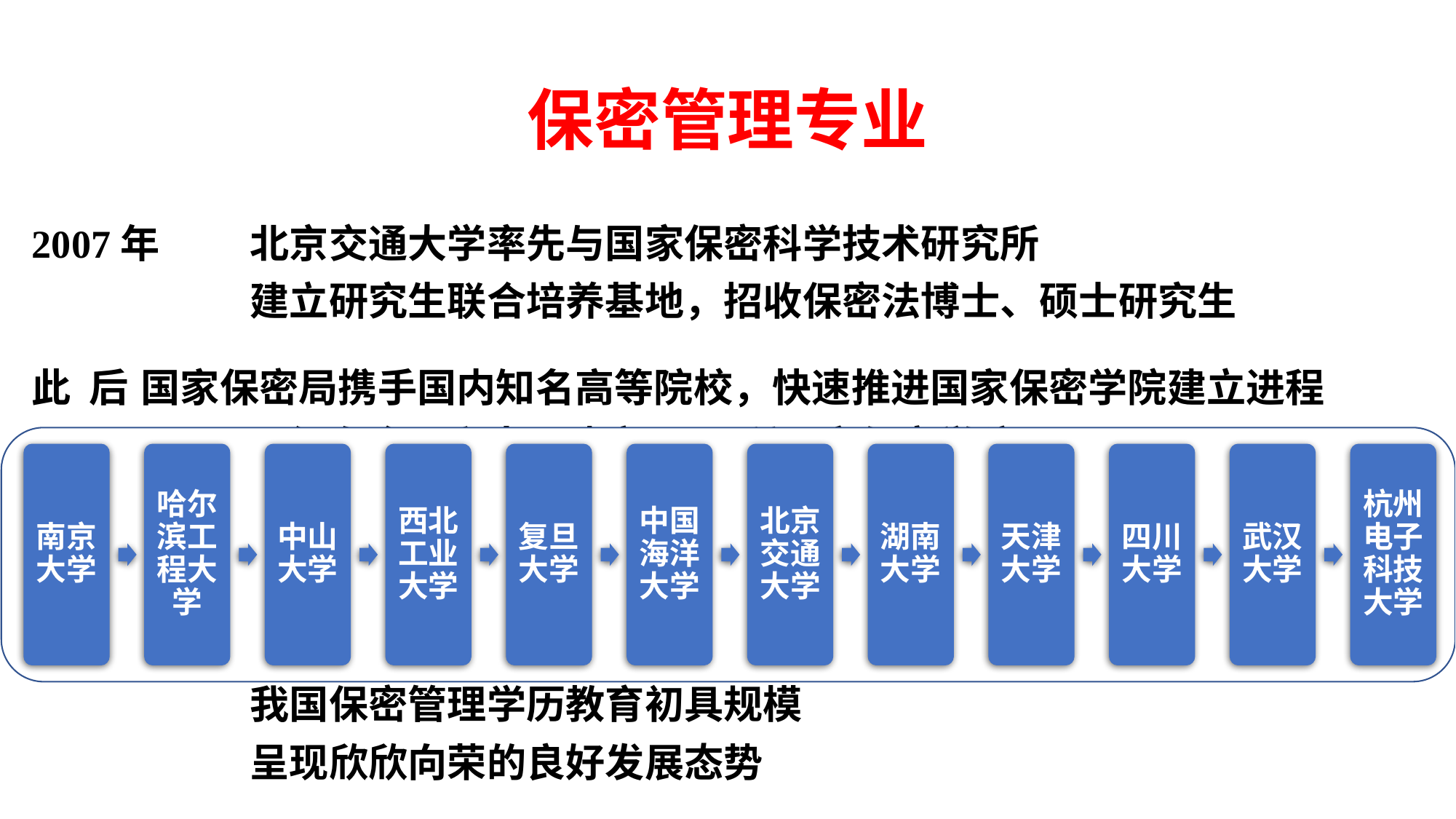

# 保密管理专业
2007年	北京交通大学率先与国家保密科学技术研究所
		建立研究生联合培养基地，招收保密法博士、硕士研究生

此  后	国家保密局携手国内知名高等院校，快速推进国家保密学院建立进程
		已经在全国六大区建立了11所国家保密学院
		加上北京电子科技学院和浙江保密学院
		初步形成了“11+1+X”的总体布局

		从本科生到研究生
		我国保密管理学历教育初具规模
		呈现欣欣向荣的良好发展态势

南京大学
哈尔滨工程大学
中山大学
西北工业大学
复旦大学
中国海洋大学
北京交通大学
湖南大学
天津大学
四川大学
武汉大学
杭州电子科技大学